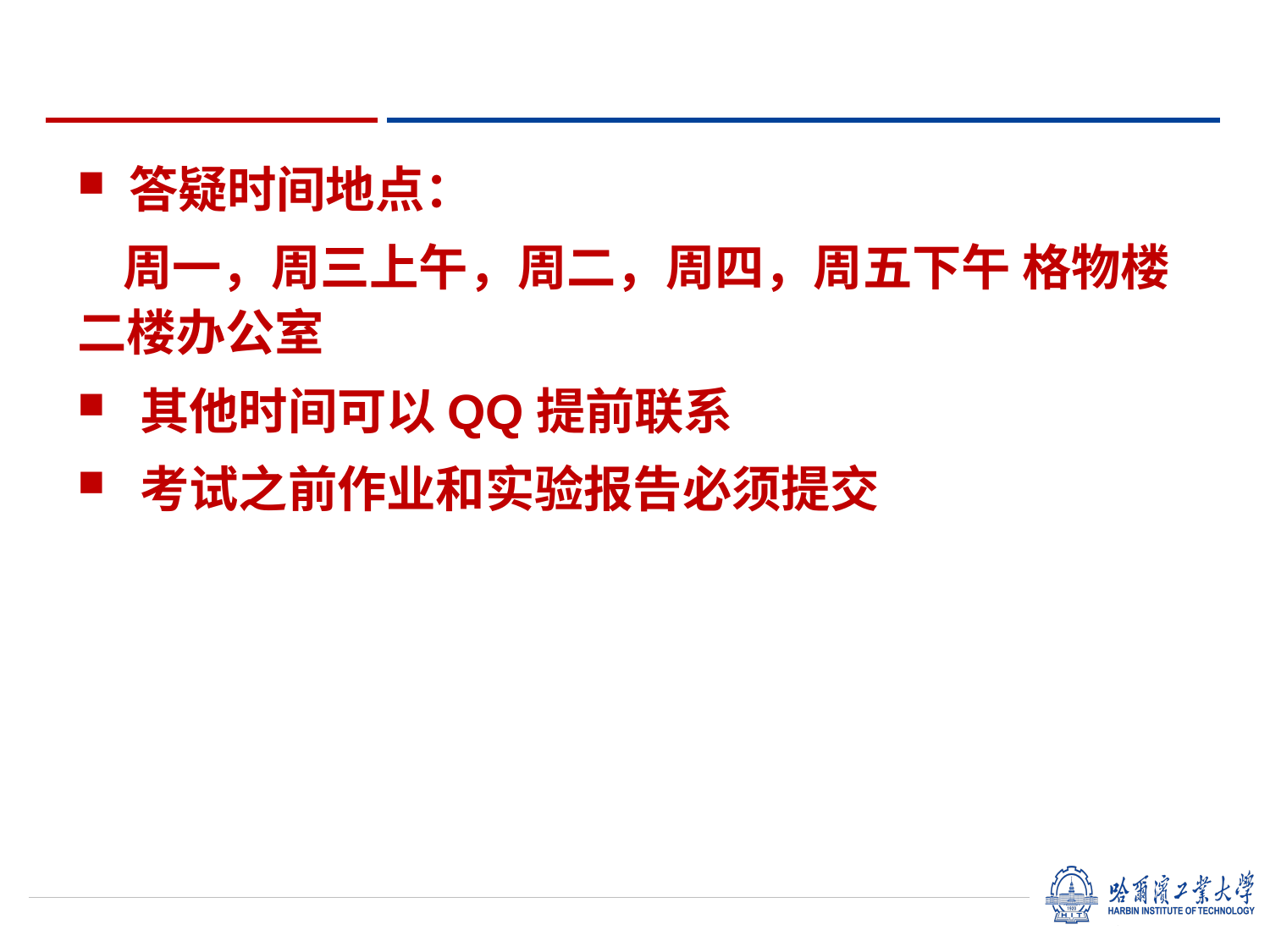

答疑时间地点：
   周一，周三上午，周二，周四，周五下午 格物楼二楼办公室
  其他时间可以QQ提前联系
  考试之前作业和实验报告必须提交